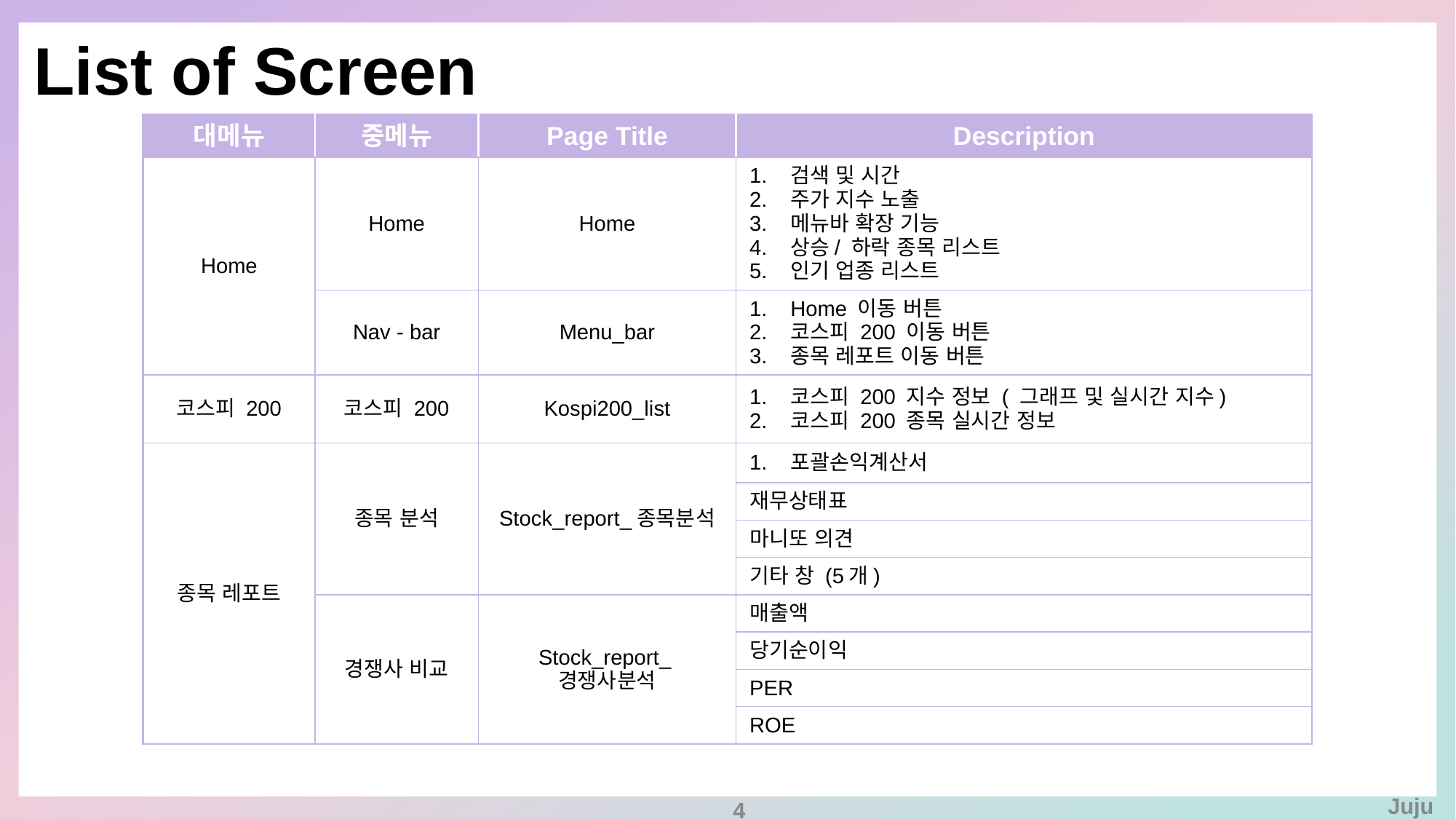

List of Screen
| 대메뉴 | 중메뉴 | Page Title | Description |
| --- | --- | --- | --- |
| Home | Home | Home | 검색 및 시간 주가 지수 노출 메뉴바 확장 기능 상승/ 하락 종목 리스트 인기 업종 리스트 |
|  | Nav - bar | Menu\_bar | Home 이동 버튼 코스피 200 이동 버튼 종목 레포트 이동 버튼 |
| 코스피 200 | 코스피 200 | Kospi200\_list | 코스피 200 지수 정보 ( 그래프 및 실시간 지수) 코스피 200 종목 실시간 정보 |
| 종목 레포트 | 종목 분석 | Stock\_report\_종목분석 | 포괄손익계산서 |
|  |  |  | 재무상태표 |
|  |  |  | 마니또 의견 |
|  |  |  | 기타 창 (5개) |
|  | 경쟁사 비교 | Stock\_report\_경쟁사분석 | 매출액 |
|  |  |  | 당기순이익 |
|  |  |  | PER |
|  |  |  | ROE |
Juju
4